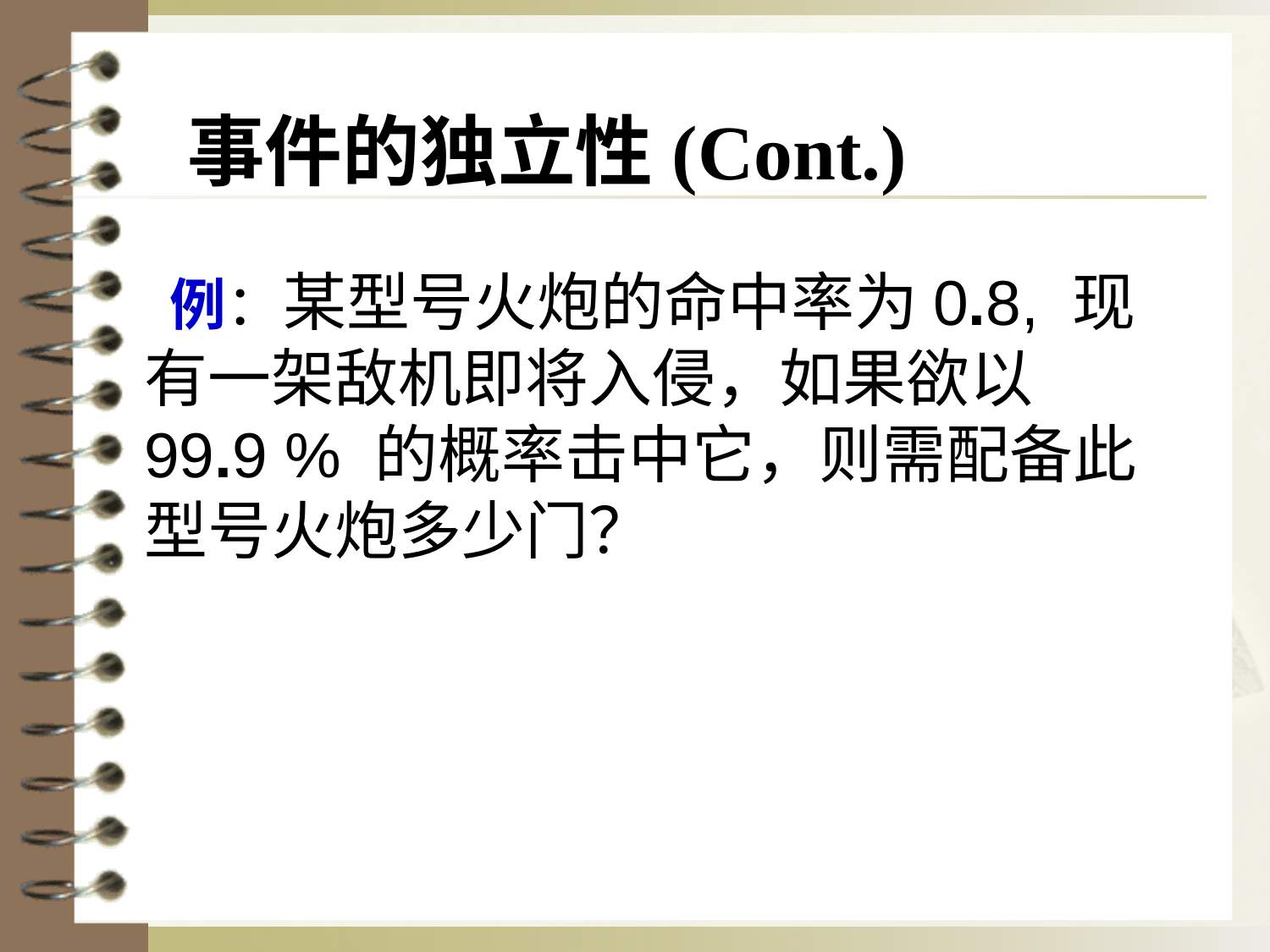

事件的独立性(Cont.)
 例：某型号火炮的命中率为0.8, 现有一架敌机即将入侵，如果欲以
99.9 % 的概率击中它，则需配备此型号火炮多少门？